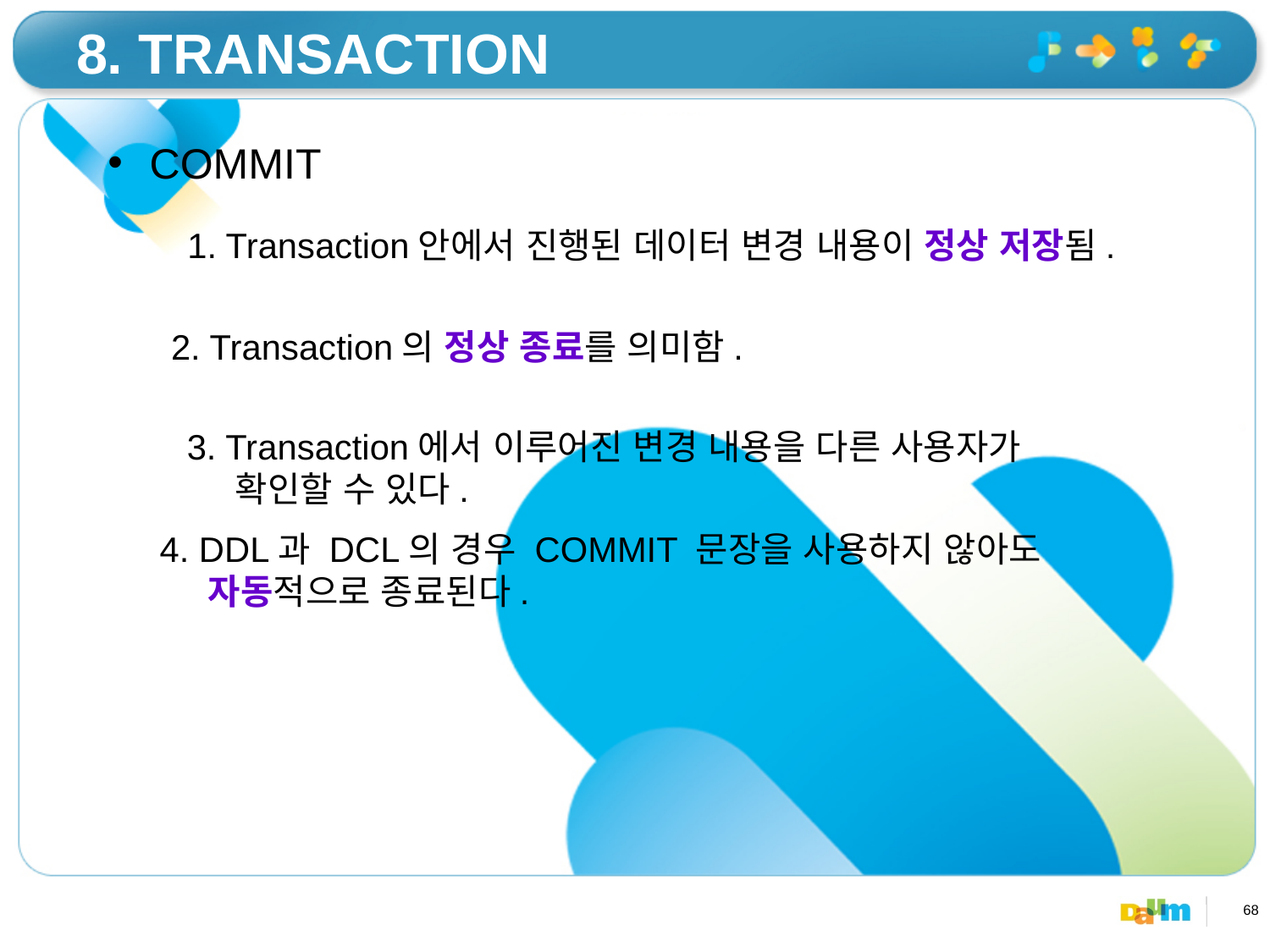

# 8. TRANSACTION
 COMMIT
1. Transaction안에서 진행된 데이터 변경 내용이 정상 저장됨.
2. Transaction의 정상 종료를 의미함.
3. Transaction에서 이루어진 변경 내용을 다른 사용자가
    확인할 수 있다.
4. DDL과 DCL의 경우 COMMIT 문장을 사용하지 않아도
    자동적으로 종료된다.